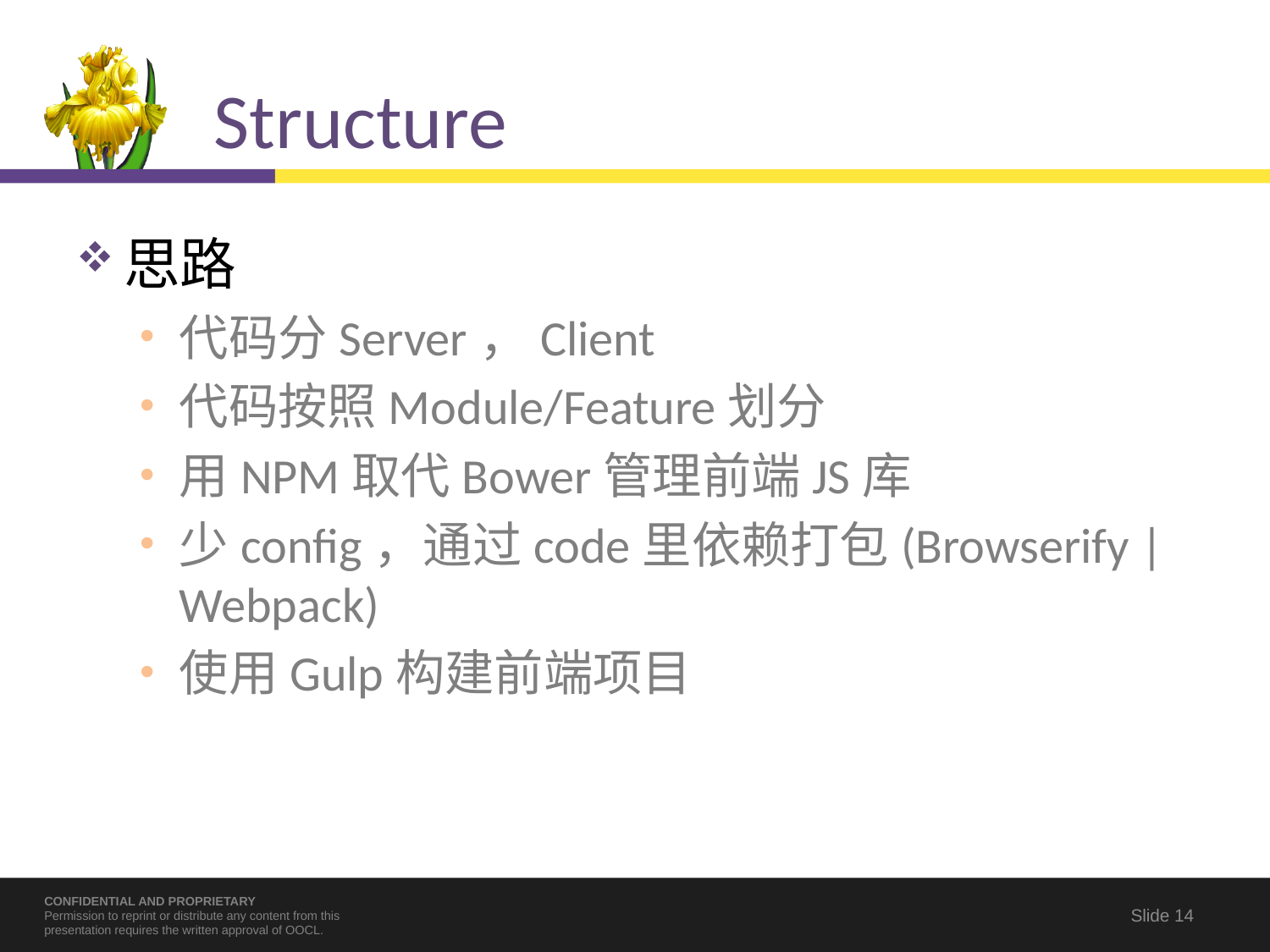

# Structure
思路
代码分Server，Client
代码按照Module/Feature划分
用NPM取代Bower管理前端JS库
少config，通过code里依赖打包(Browserify | Webpack)
使用Gulp构建前端项目

Slide 14